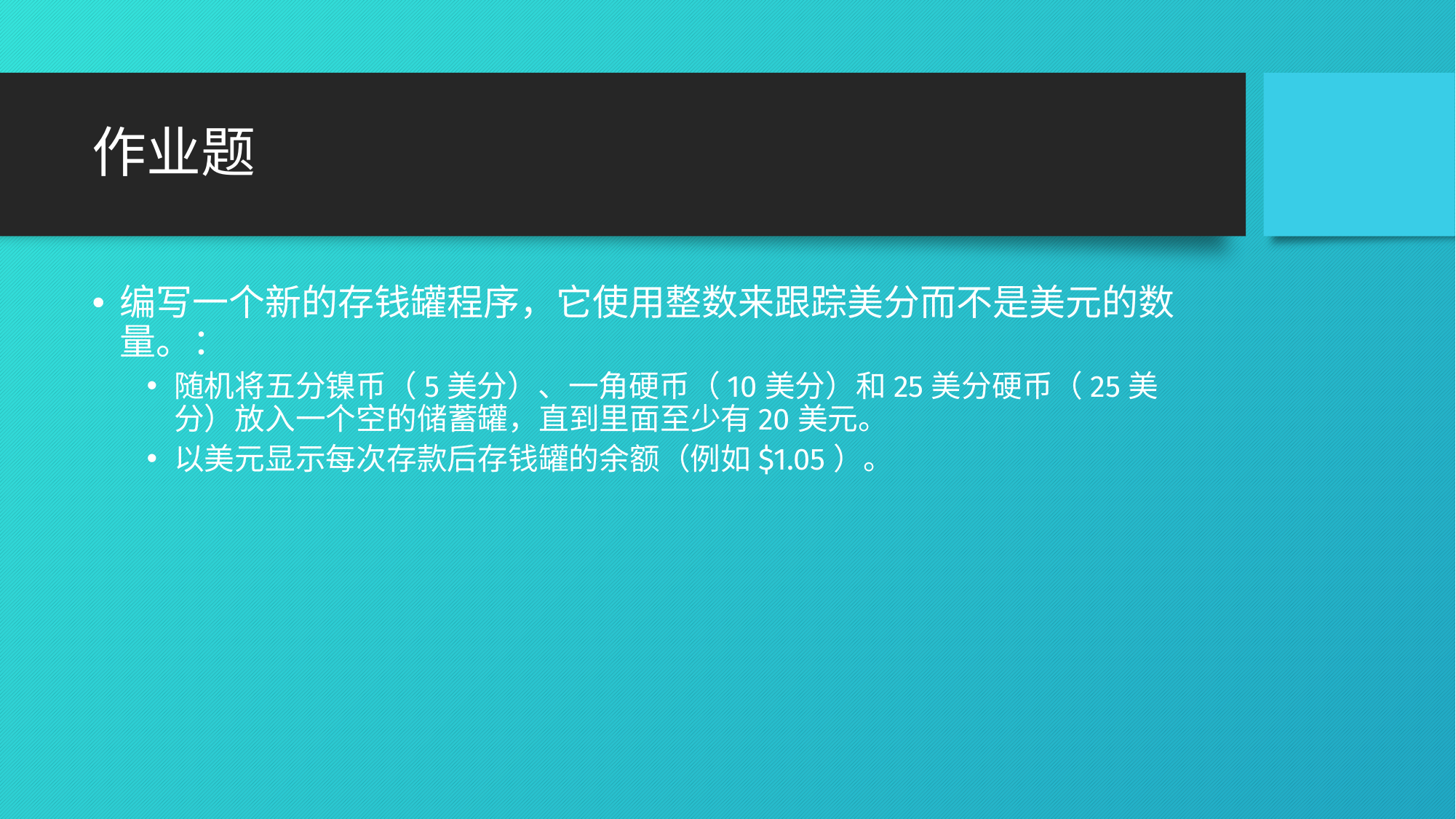

# 作业题
编写一个新的存钱罐程序，它使用整数来跟踪美分而不是美元的数量。：
随机将五分镍币（5美分）、一角硬币（10美分）和25美分硬币（25美分）放入一个空的储蓄罐，直到里面至少有20美元。
以美元显示每次存款后存钱罐的余额（例如$1.05）。